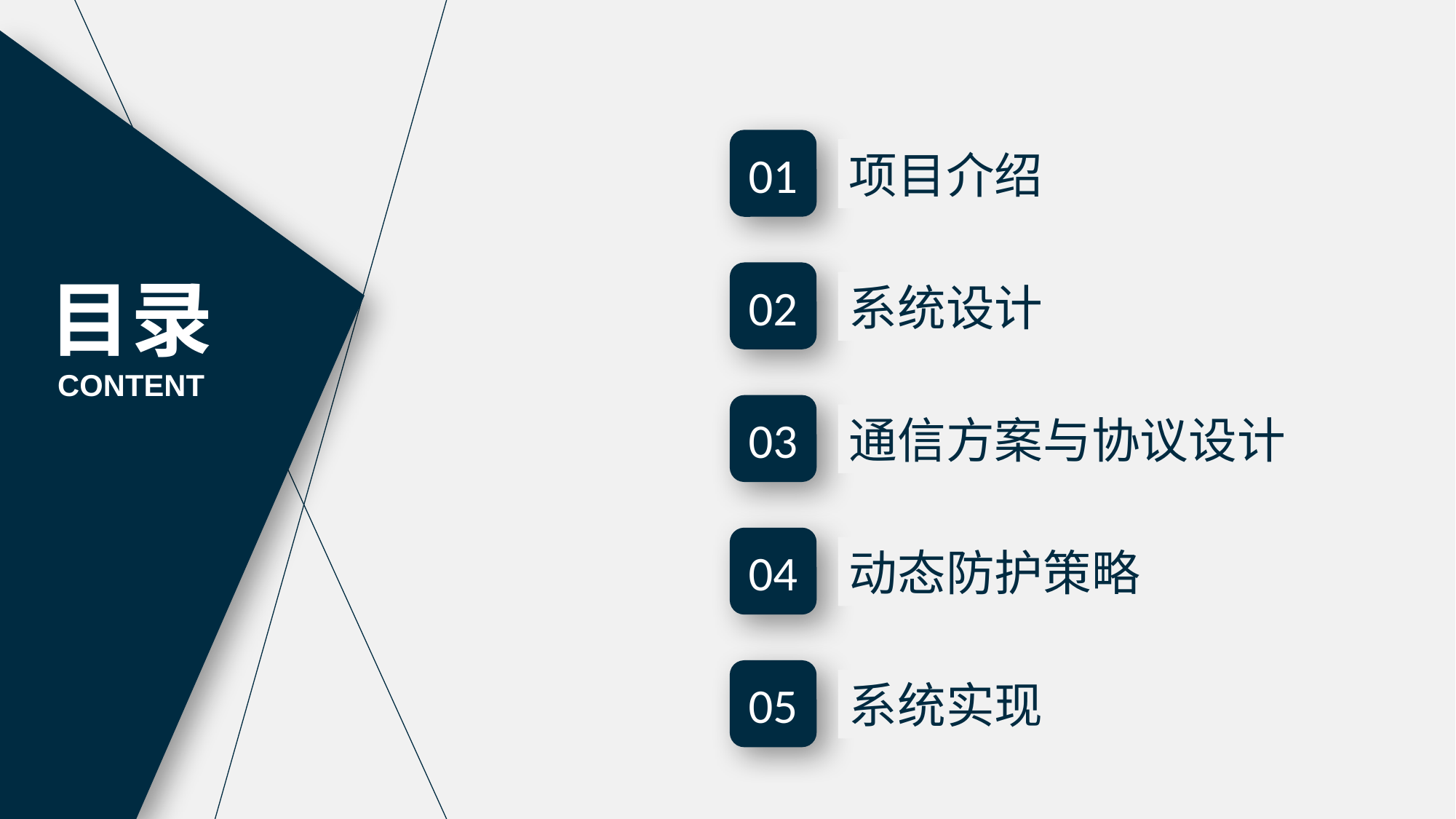

01
项目介绍
目录
CONTENT

02
系统设计

03
通信方案与协议设计

04
动态防护策略

05
系统实现